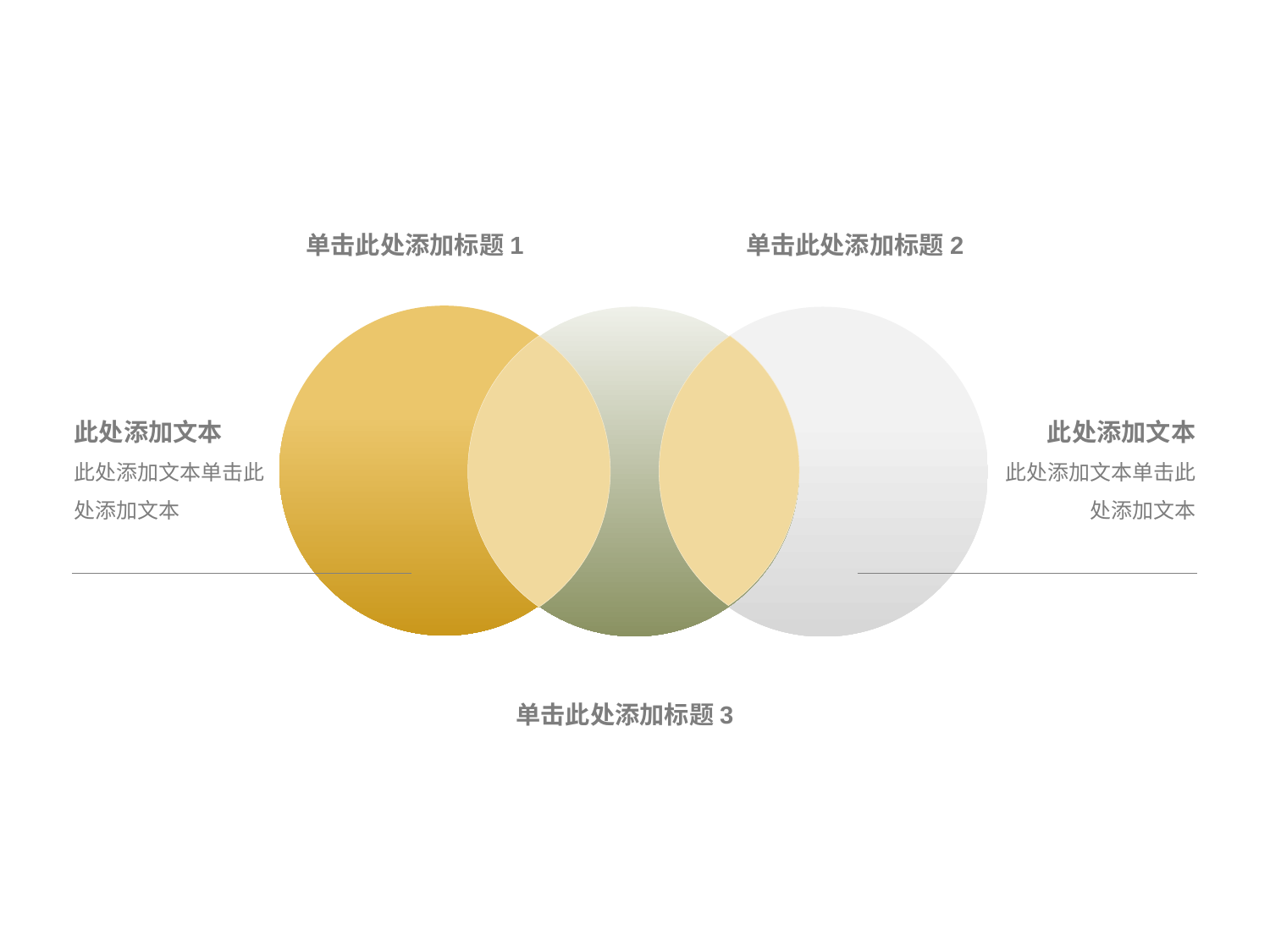

单击此处添加标题1
单击此处添加标题2

此处添加文本
此处添加文本单击此处添加文本
此处添加文本
此处添加文本单击此处添加文本
单击此处添加标题3